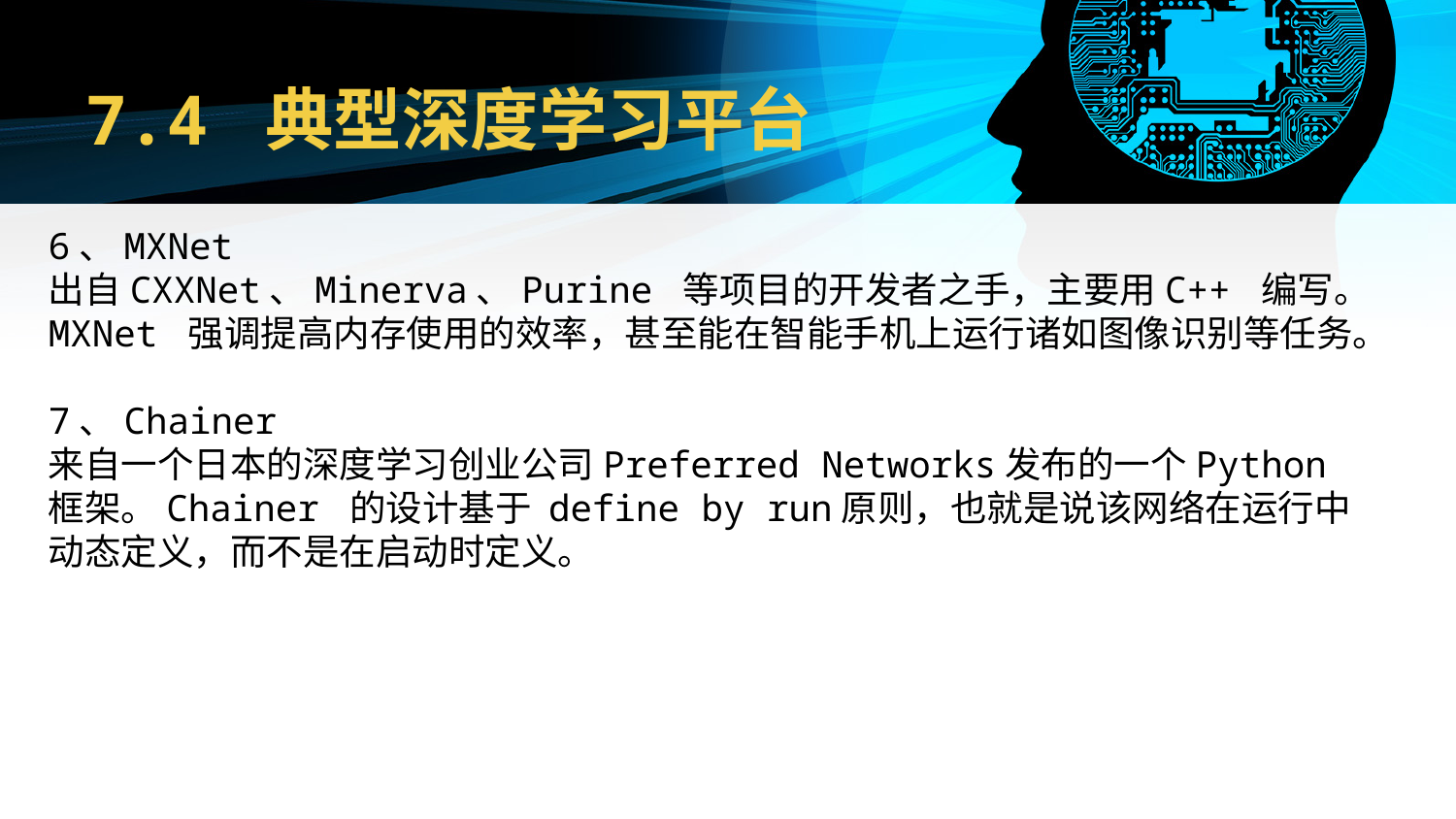

# 7.4 典型深度学习平台
6、MXNet
出自CXXNet、Minerva、Purine 等项目的开发者之手，主要用C++ 编写。MXNet 强调提高内存使用的效率，甚至能在智能手机上运行诸如图像识别等任务。

7、Chainer
来自一个日本的深度学习创业公司Preferred Networks发布的一个Python框架。Chainer 的设计基于 define by run原则，也就是说该网络在运行中动态定义，而不是在启动时定义。